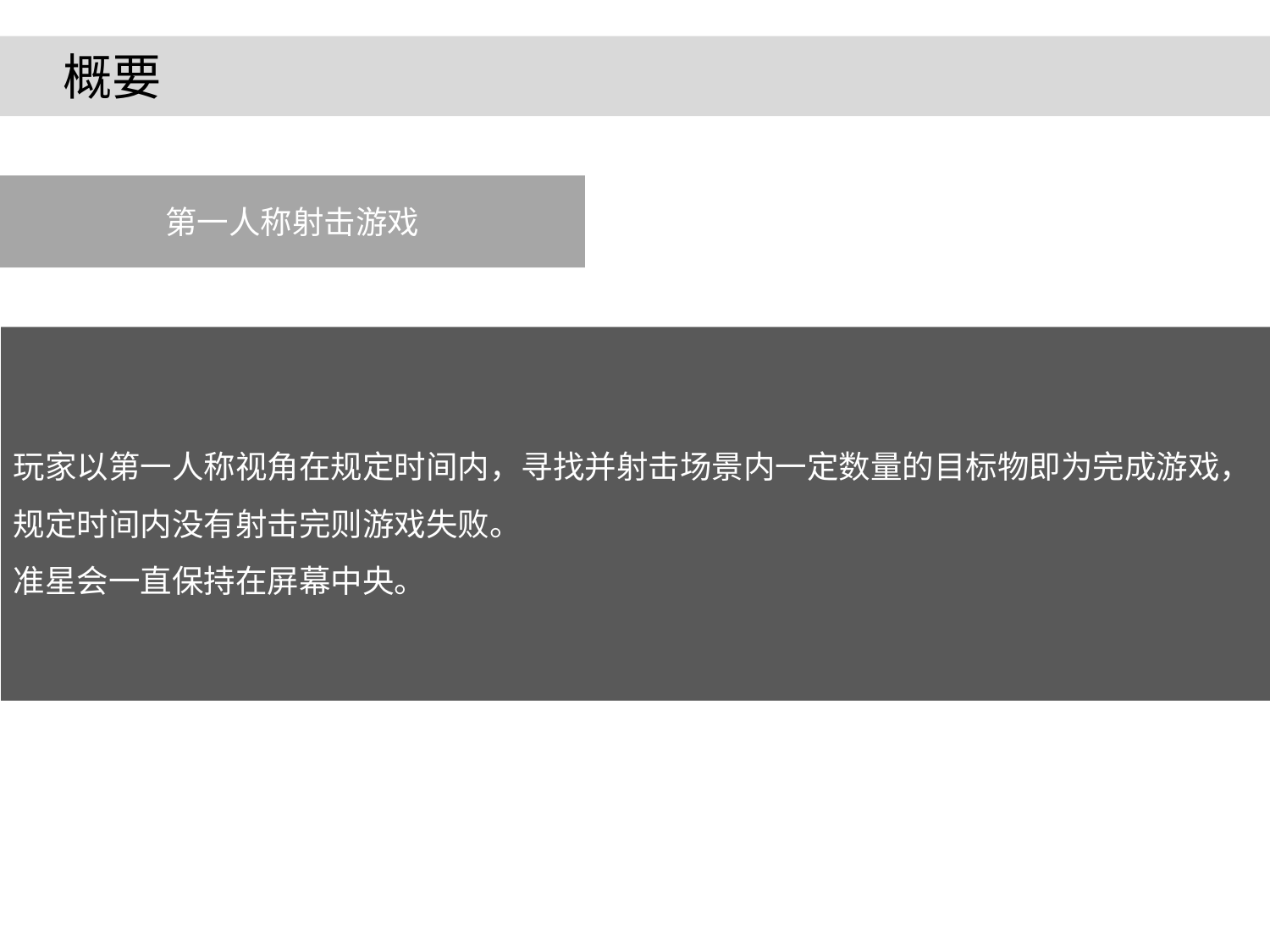

概要
第一人称射击游戏
点击添加文本
玩家以第一人称视角在规定时间内，寻找并射击场景内一定数量的目标物即为完成游戏，规定时间内没有射击完则游戏失败。
准星会一直保持在屏幕中央。
点击添加文本
点击添加文本
点击添加文本